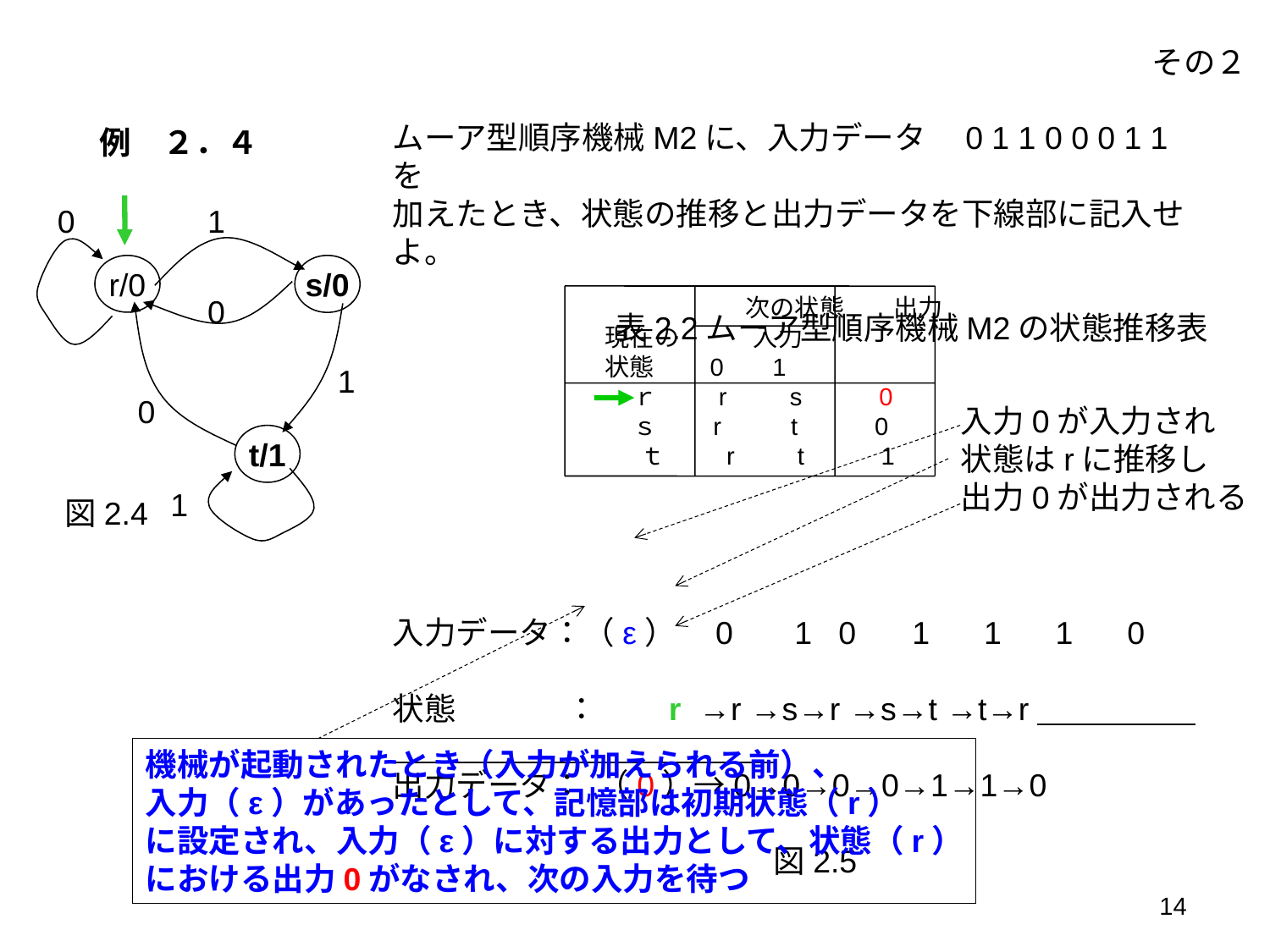

その２
ムーア型順序機械M2に、入力データ　0 1 1 0 0 0 1 1　を
加えたとき、状態の推移と出力データを下線部に記入せよ。

　　　　　　　表2.2ムーア型順序機械M2の状態推移表

入力データ：（ε）　0　  1   0 　1　 1　 1　 0
状態　　　  ：　　r  →r →s→r →s→t →t→r
出力データ：  （0）→0→0→0→0→1→1→0

　　　　　　　　　　　　図2.5

例　２．４
0

1

r/0
s/0

0
1

0
t/1

1

　   　　　　次の状態　　出力
現在の　　　入力
状態         0       1
    ｒ          r         s           0
    ｓ         r          t           0
　  ｔ          r         t           1

入力0が入力され
状態はrに推移し
出力0が出力される

図2.4

機械が起動されたとき（入力が加えられる前）、
入力（ε）があったとして、記憶部は初期状態（r）
に設定され、入力（ε）に対する出力として、状態（r）
における出力0がなされ、次の入力を待つ
14